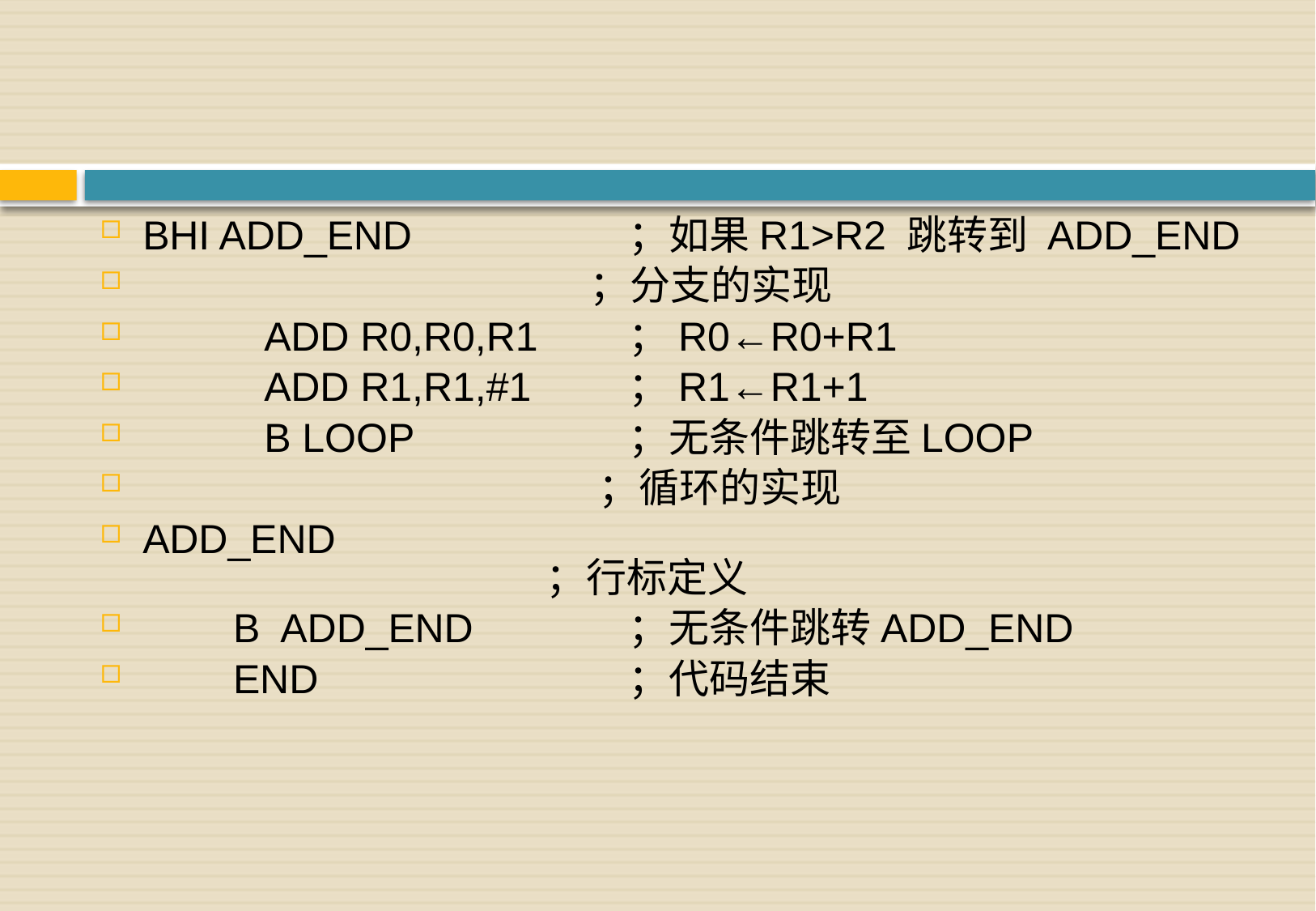

BHI ADD_END		；如果R1>R2 跳转到 ADD_END
                                                ；分支的实现
      	ADD R0,R0,R1	；R0←R0+R1
      	ADD R1,R1,#1	；R1←R1+1
      	B LOOP		；无条件跳转至LOOP
                                                 ；循环的实现
ADD_END									                        ；行标定义
        B  ADD_END		；无条件跳转ADD_END
        END			；代码结束